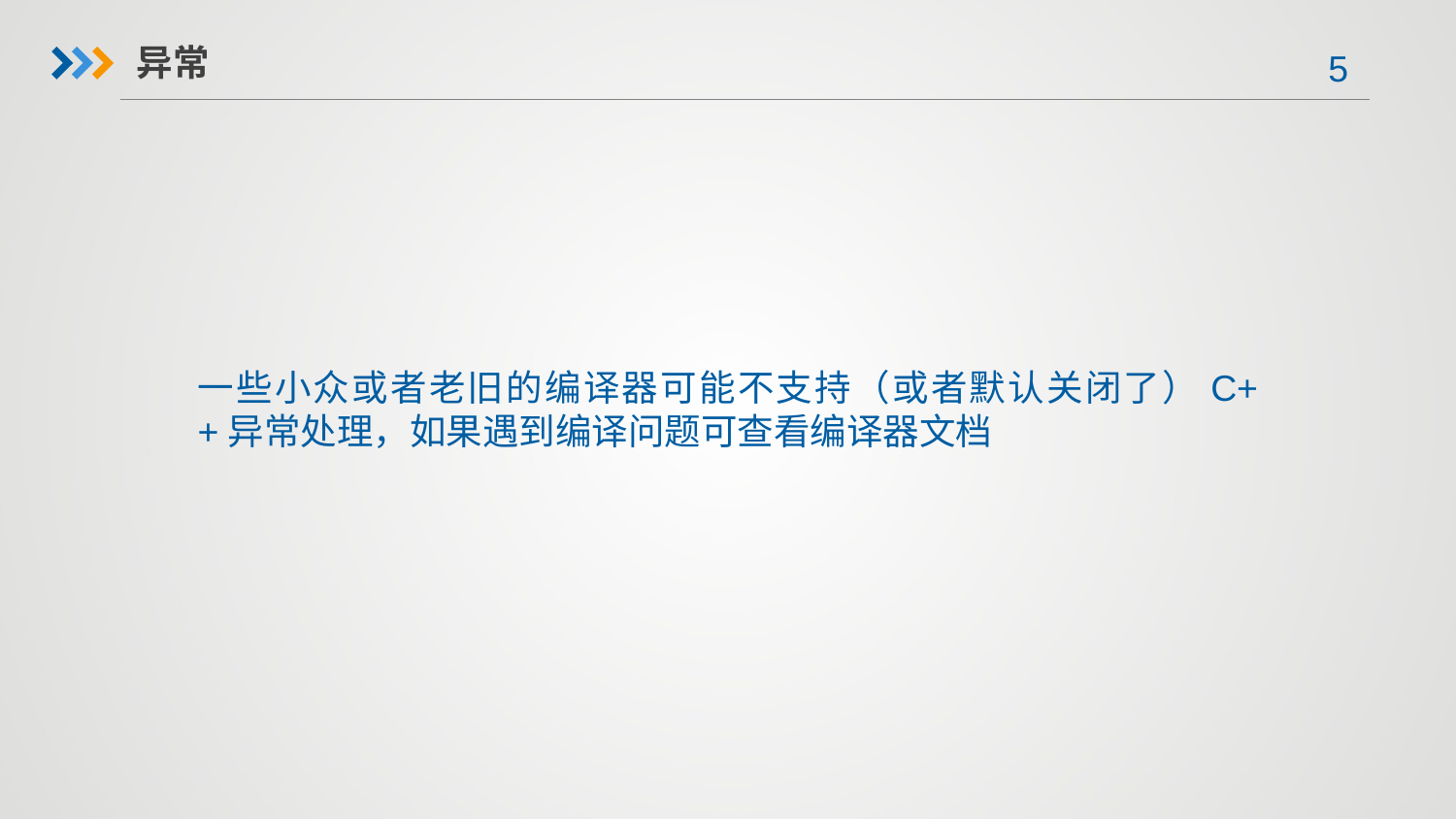

异常
一些小众或者老旧的编译器可能不支持（或者默认关闭了）C++异常处理，如果遇到编译问题可查看编译器文档